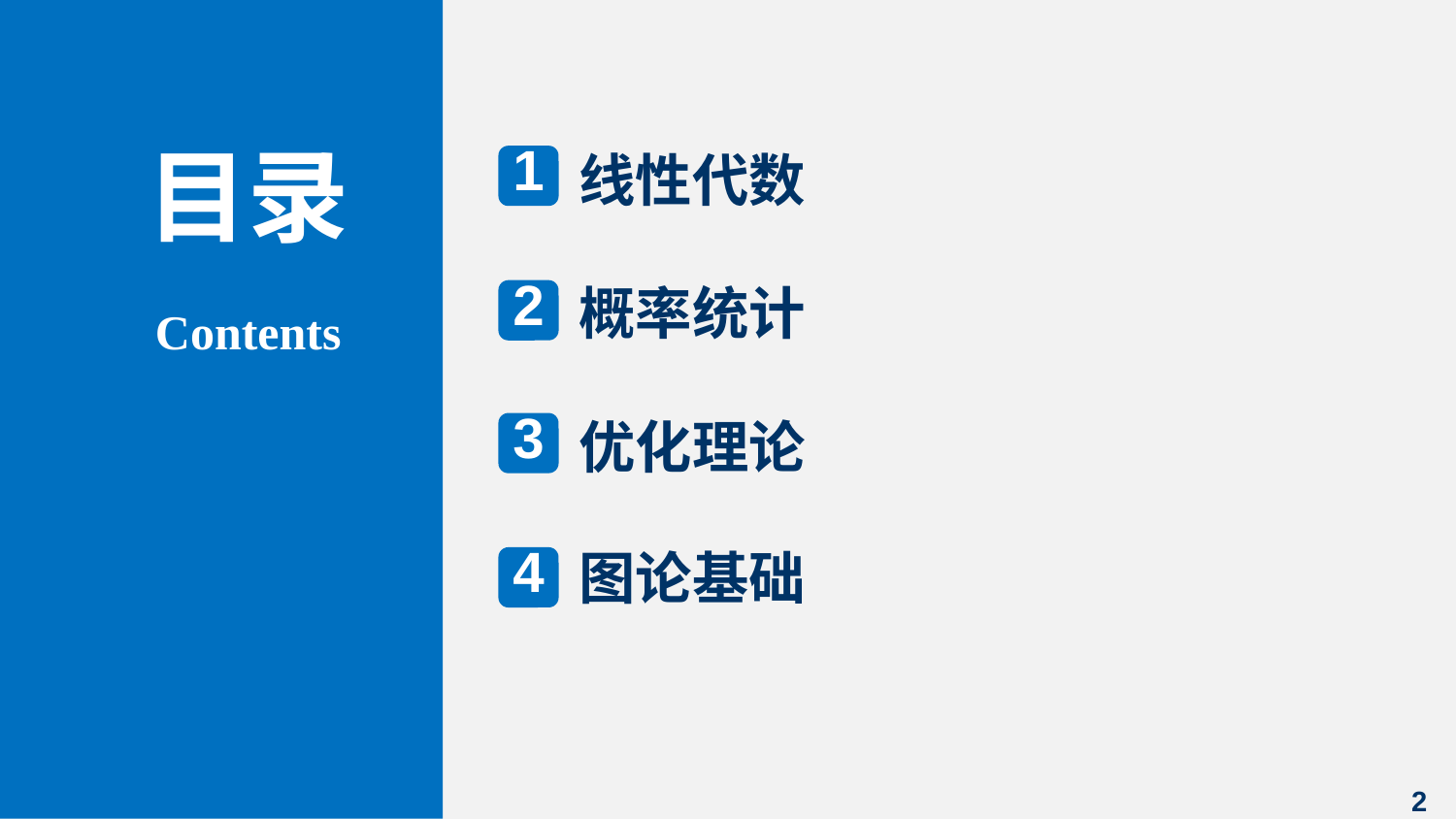

1
线性代数
目录
2
概率统计
Contents
3
优化理论
4
图论基础